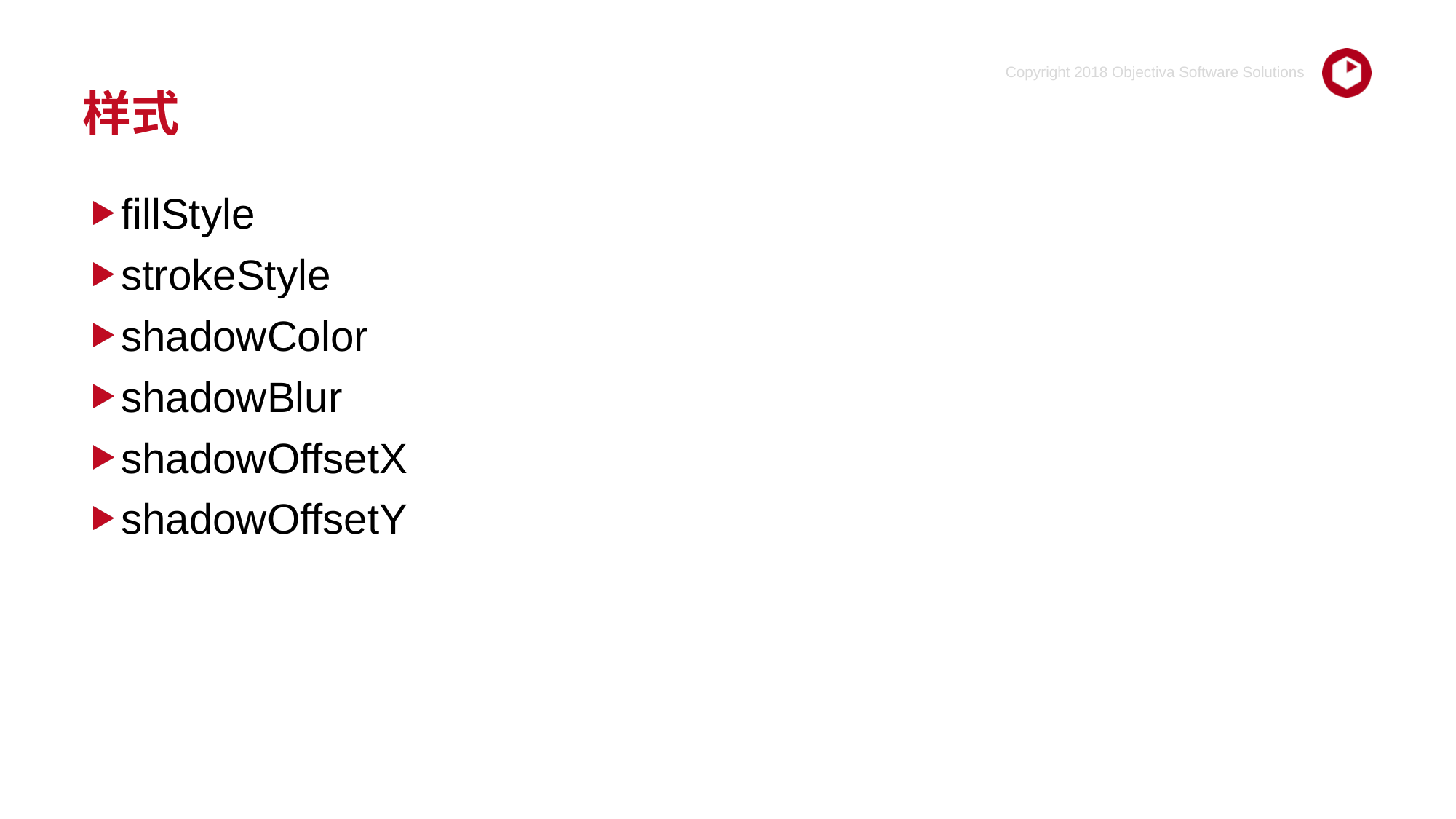

# 样式
fillStyle
strokeStyle
shadowColor
shadowBlur
shadowOffsetX
shadowOffsetY